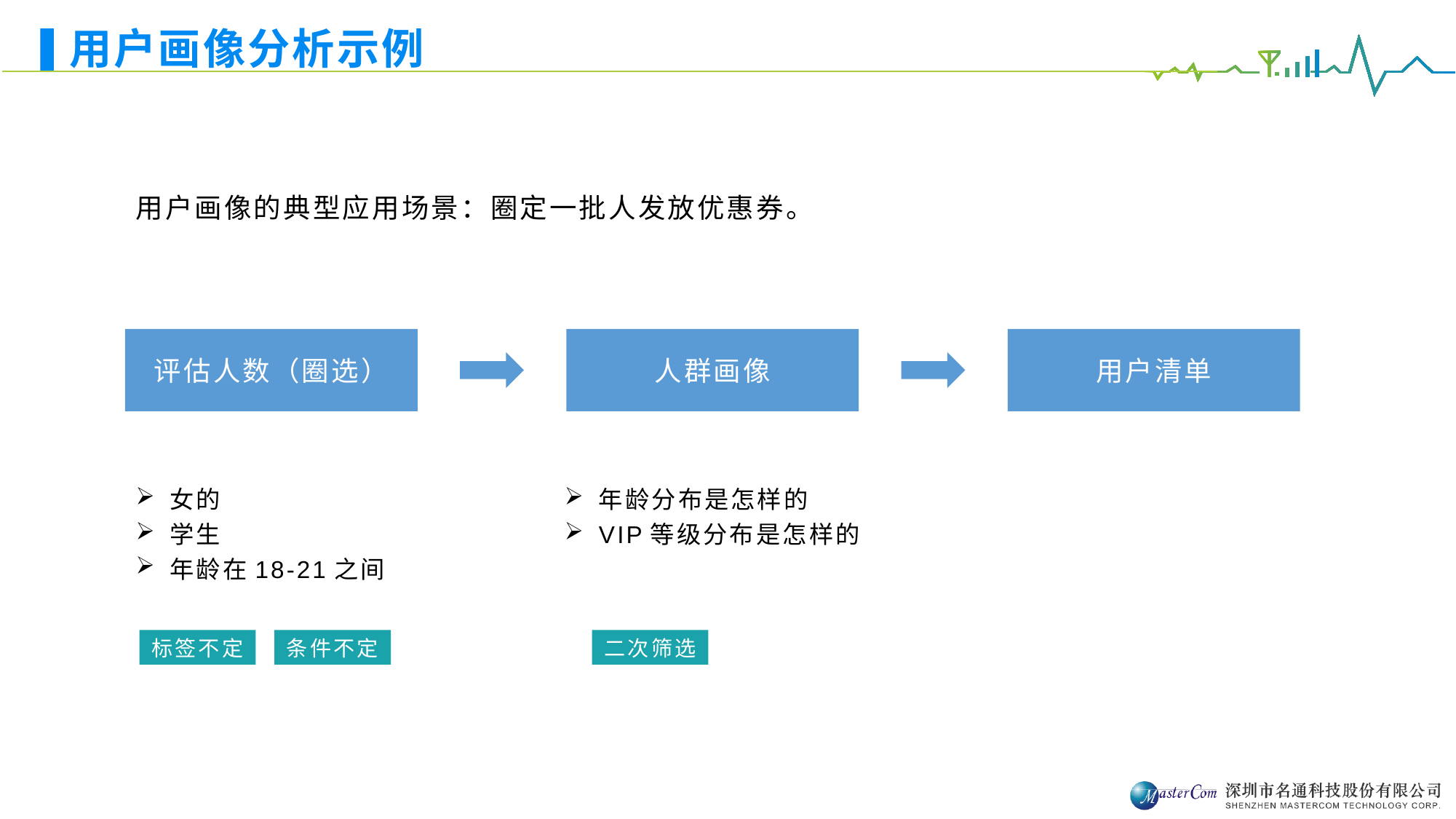

# 用户画像分析示例
用户画像的典型应用场景：圈定一批人发放优惠券。
评估人数（圈选）
人群画像
用户清单

女的
学生
年龄在18-21之间
年龄分布是怎样的
VIP等级分布是怎样的
标签不定
条件不定
二次筛选